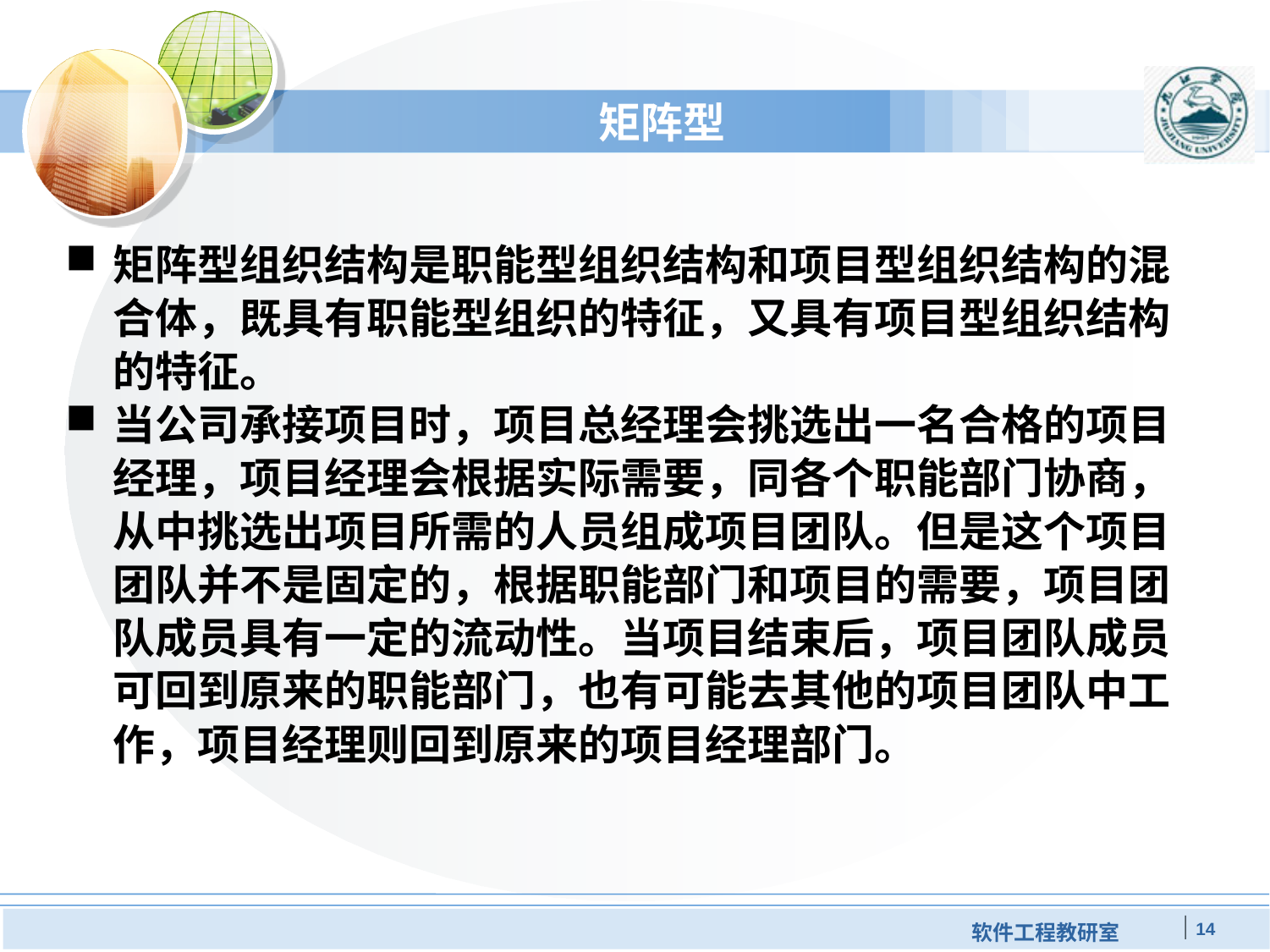

矩阵型
矩阵型组织结构是职能型组织结构和项目型组织结构的混合体，既具有职能型组织的特征，又具有项目型组织结构的特征。
当公司承接项目时，项目总经理会挑选出一名合格的项目经理，项目经理会根据实际需要，同各个职能部门协商，从中挑选出项目所需的人员组成项目团队。但是这个项目团队并不是固定的，根据职能部门和项目的需要，项目团队成员具有一定的流动性。当项目结束后，项目团队成员可回到原来的职能部门，也有可能去其他的项目团队中工作，项目经理则回到原来的项目经理部门。